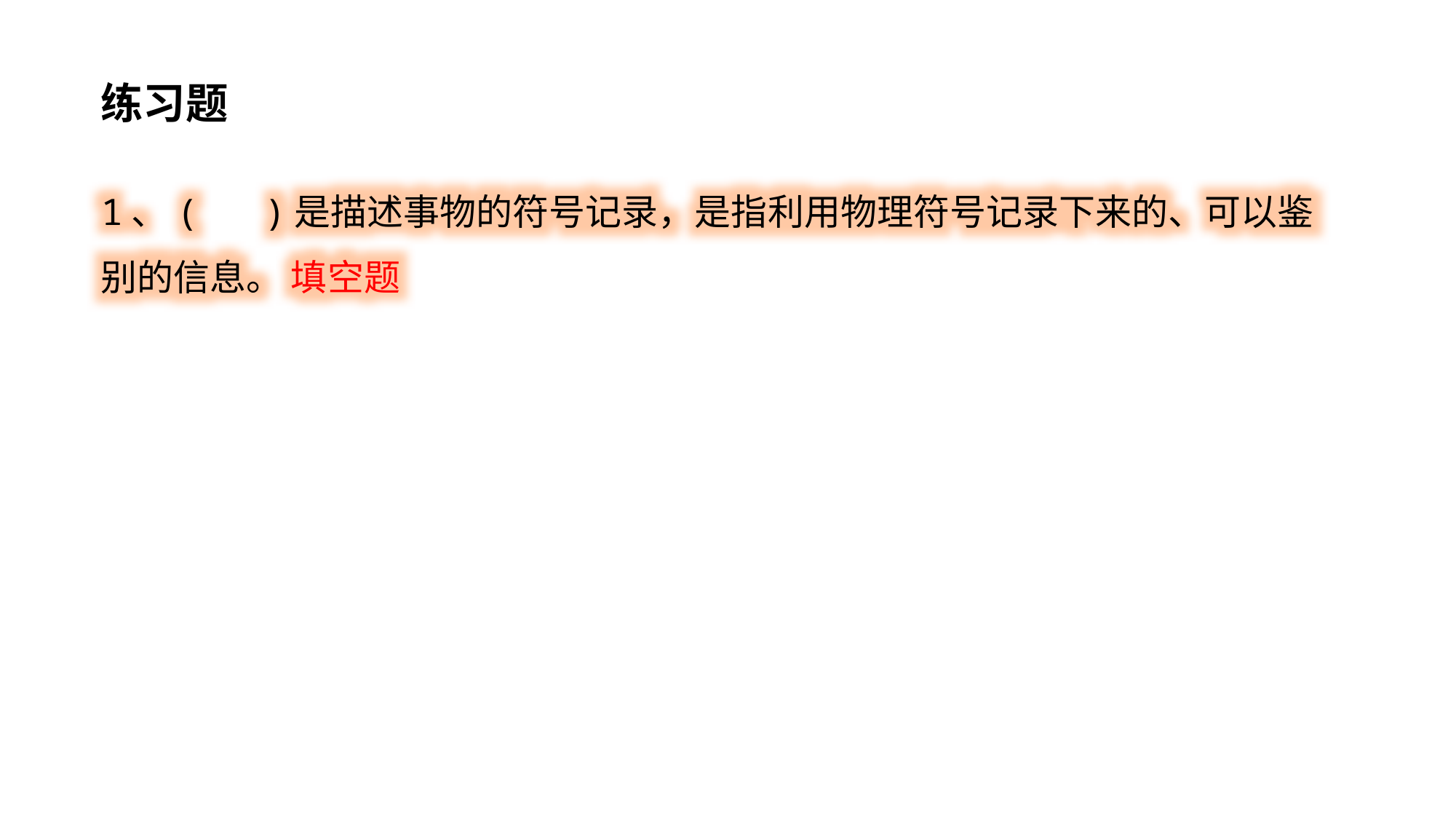

练习题
1、(   )是描述事物的符号记录，是指利用物理符号记录下来的、可以鉴别的信息。 填空题